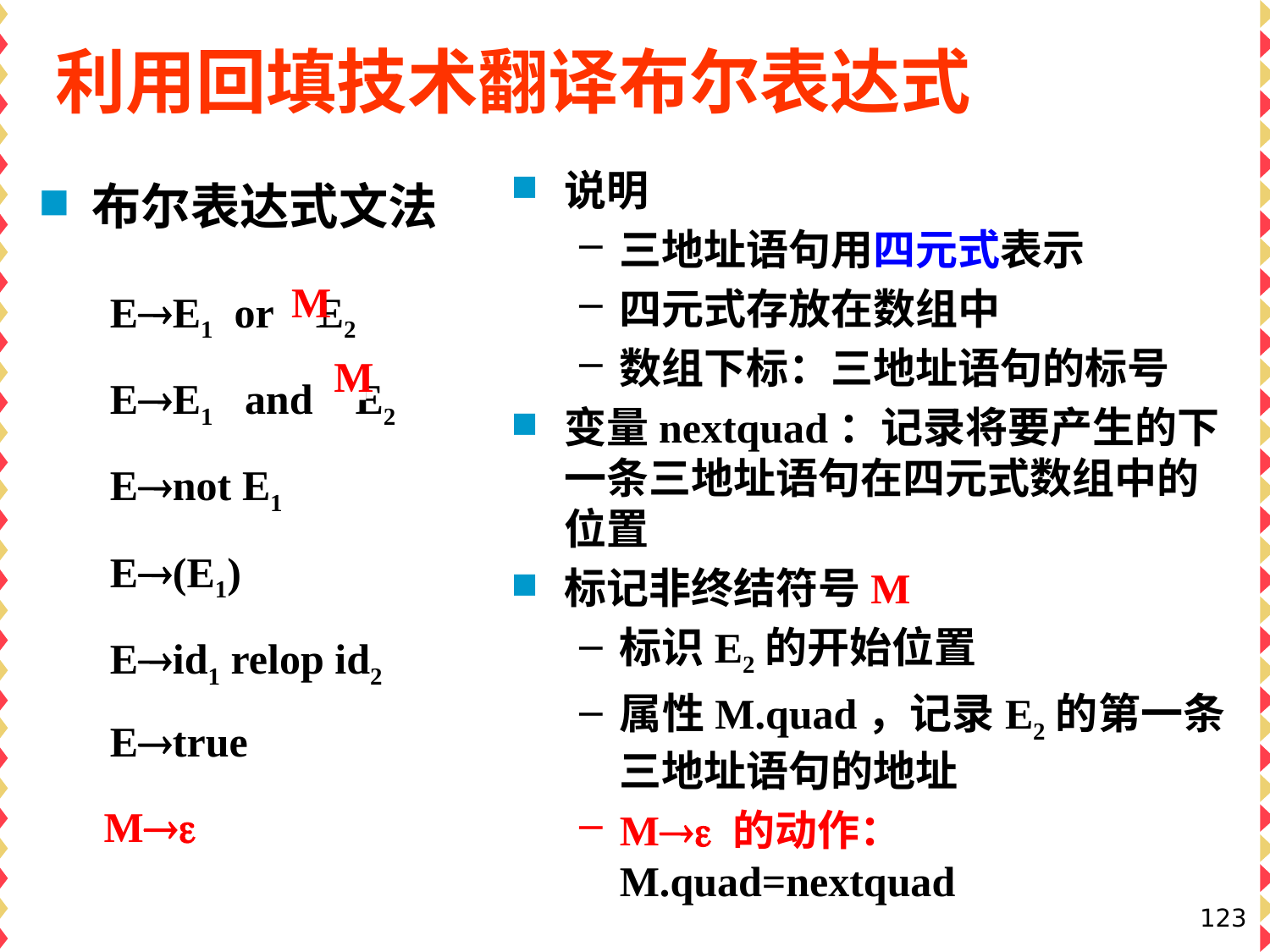

# 利用回填技术翻译布尔表达式
说明
三地址语句用四元式表示
四元式存放在数组中
数组下标：三地址语句的标号
变量nextquad：记录将要产生的下一条三地址语句在四元式数组中的位置
标记非终结符号M
标识E2的开始位置
属性M.quad，记录E2的第一条三地址语句的地址
M→ε 的动作：M.quad=nextquad

布尔表达式文法
E→E1  or    E2
E→E1   and    E2
E→not E1
E→(E1)
E→id1 relop id2
E→true
E→false

M

M

M→ε
123